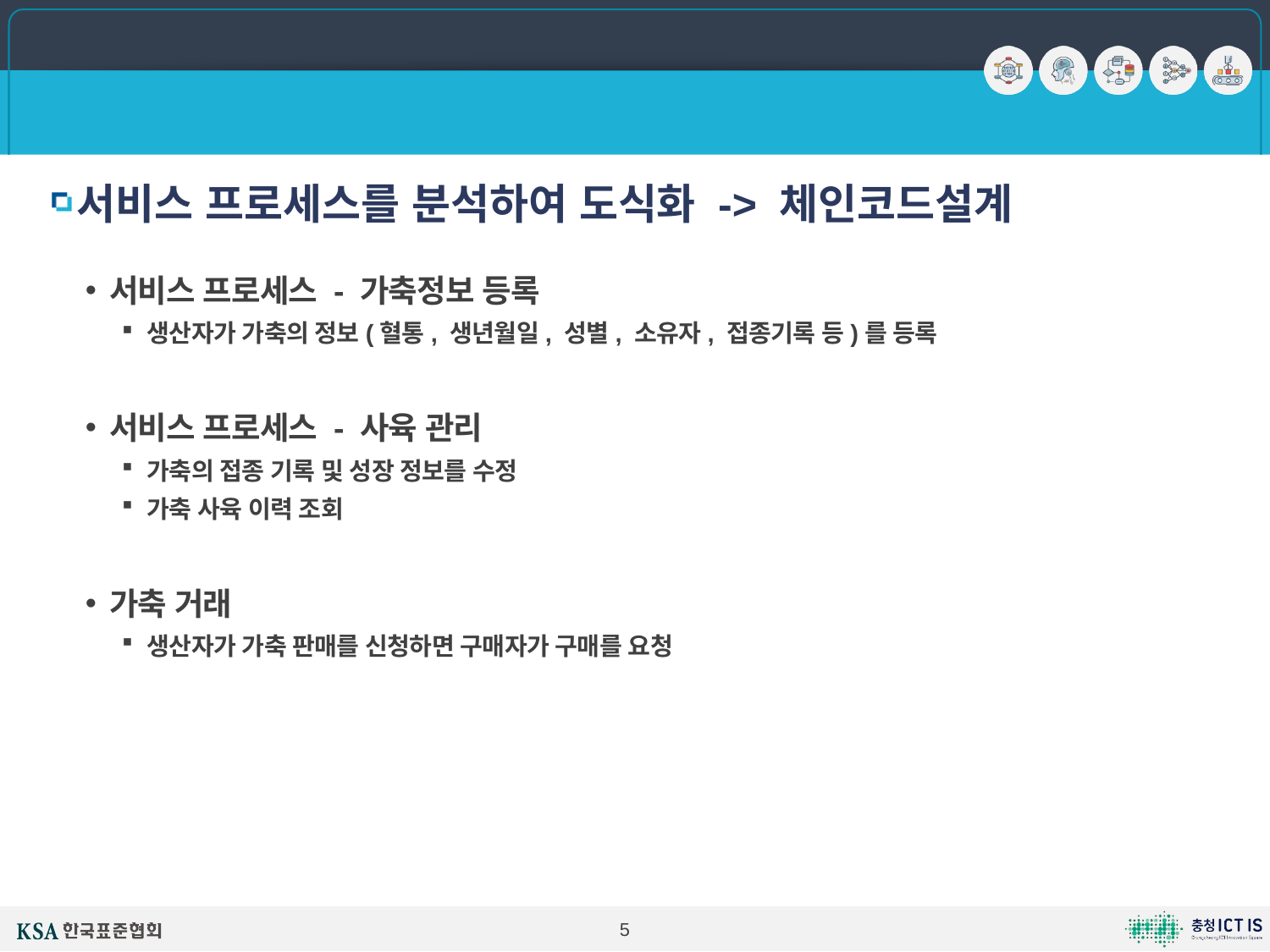

1. 웹프로젝트 템플릿으로 배우는 프로젝트 기획 및 설계
# 해봅시다
서비스 프로세스를 분석하여 도식화 -> 체인코드설계

서비스 프로세스 - 가축정보 등록
생산자가 가축의 정보(혈통, 생년월일, 성별, 소유자, 접종기록 등)를 등록

서비스 프로세스 - 사육 관리
가축의 접종 기록 및 성장 정보를 수정
가축 사육 이력 조회

가축 거래
생산자가 가축 판매를 신청하면 구매자가 구매를 요청